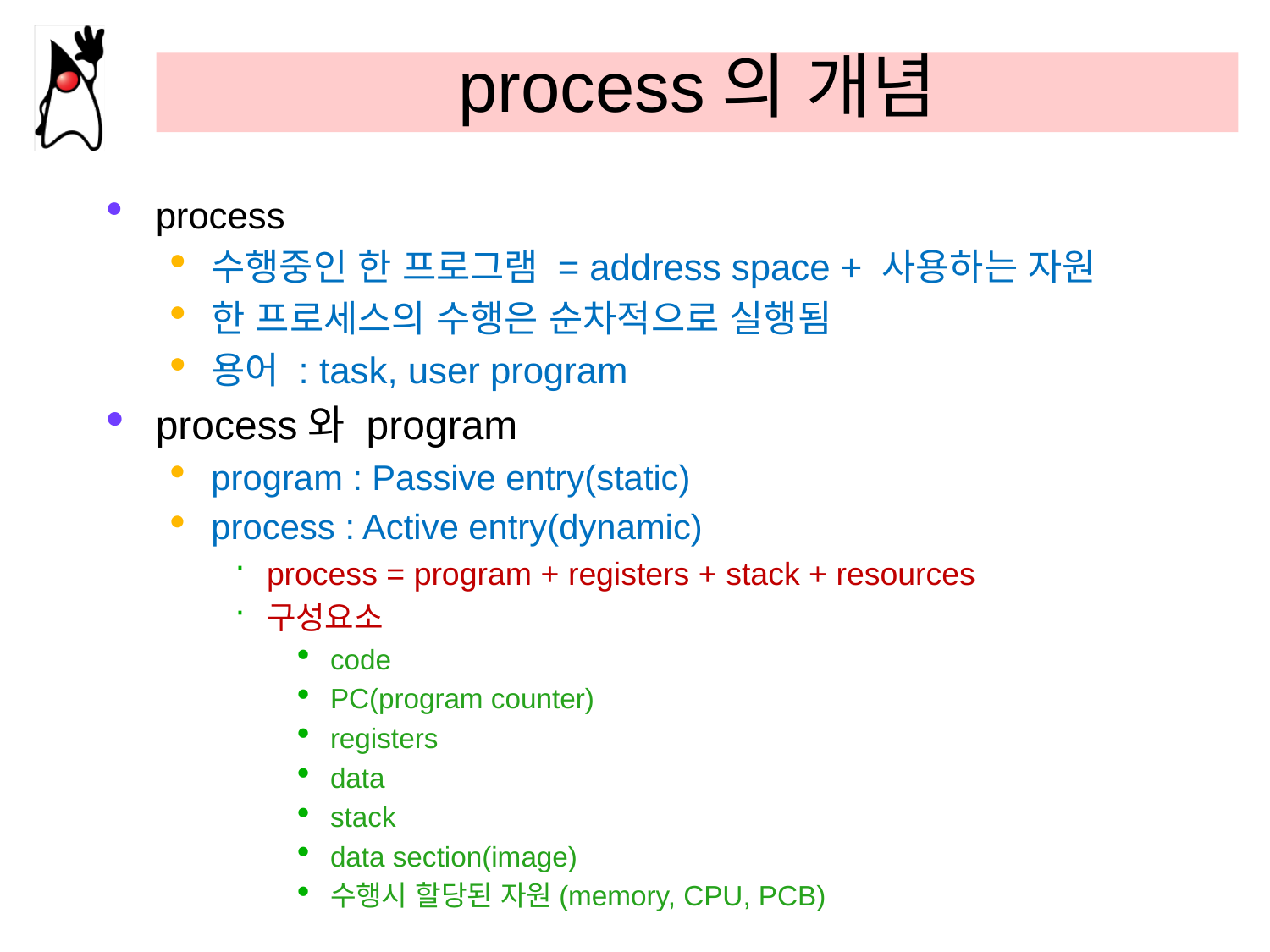

# process의 개념
process
수행중인 한 프로그램 = address space + 사용하는 자원
한 프로세스의 수행은 순차적으로 실행됨
용어 : task, user program
process와 program
program : Passive entry(static)
process : Active entry(dynamic)
process = program + registers + stack + resources
구성요소
code
PC(program counter)
registers
data
stack
data section(image)
수행시 할당된 자원(memory, CPU, PCB)